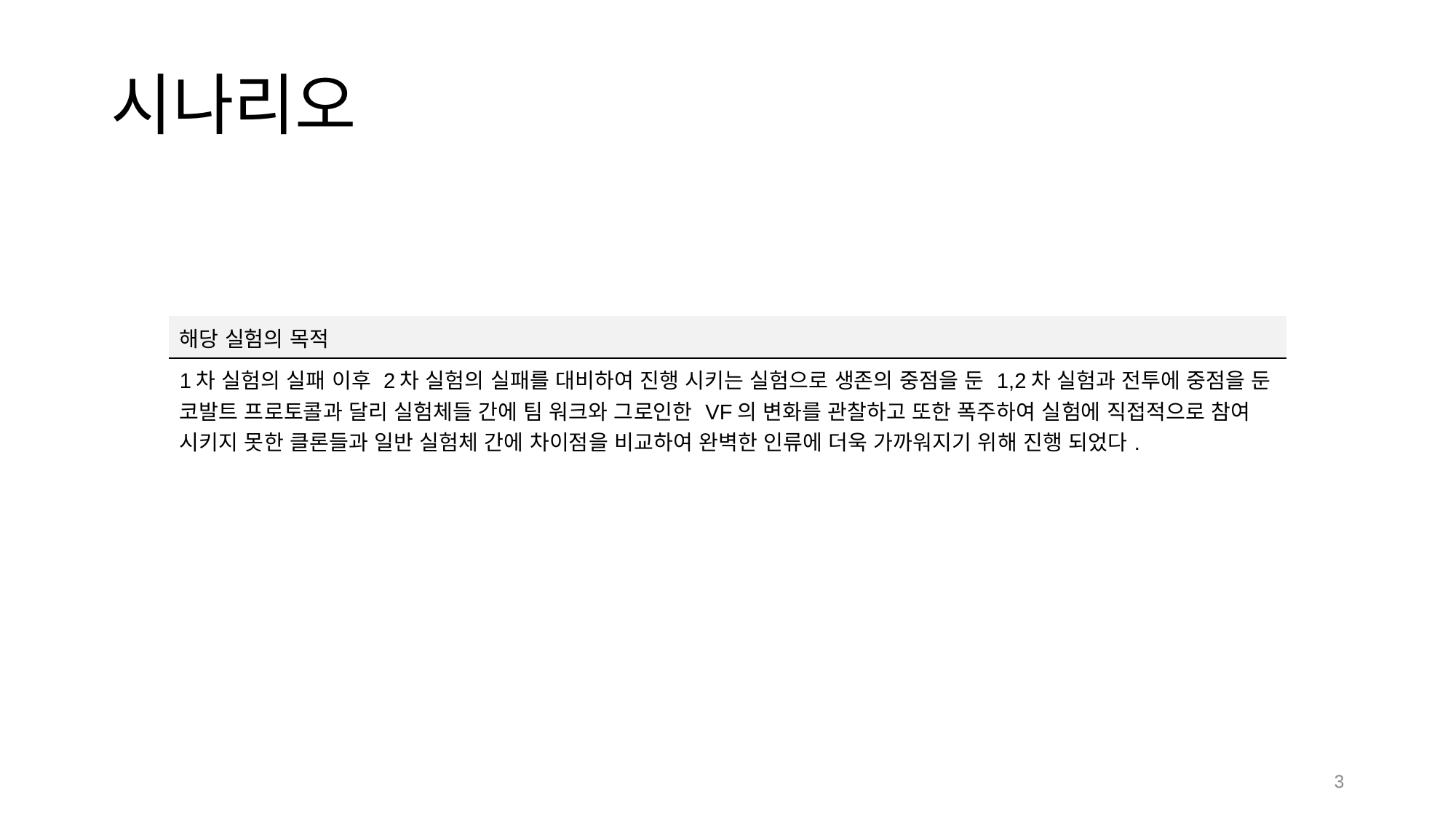

# 시나리오
| 해당 실험의 목적 |
| --- |
| 1차 실험의 실패 이후 2차 실험의 실패를 대비하여 진행 시키는 실험으로 생존의 중점을 둔 1,2차 실험과 전투에 중점을 둔 코발트 프로토콜과 달리 실험체들 간에 팀 워크와 그로인한 VF의 변화를 관찰하고 또한 폭주하여 실험에 직접적으로 참여 시키지 못한 클론들과 일반 실험체 간에 차이점을 비교하여 완벽한 인류에 더욱 가까워지기 위해 진행 되었다. |
3